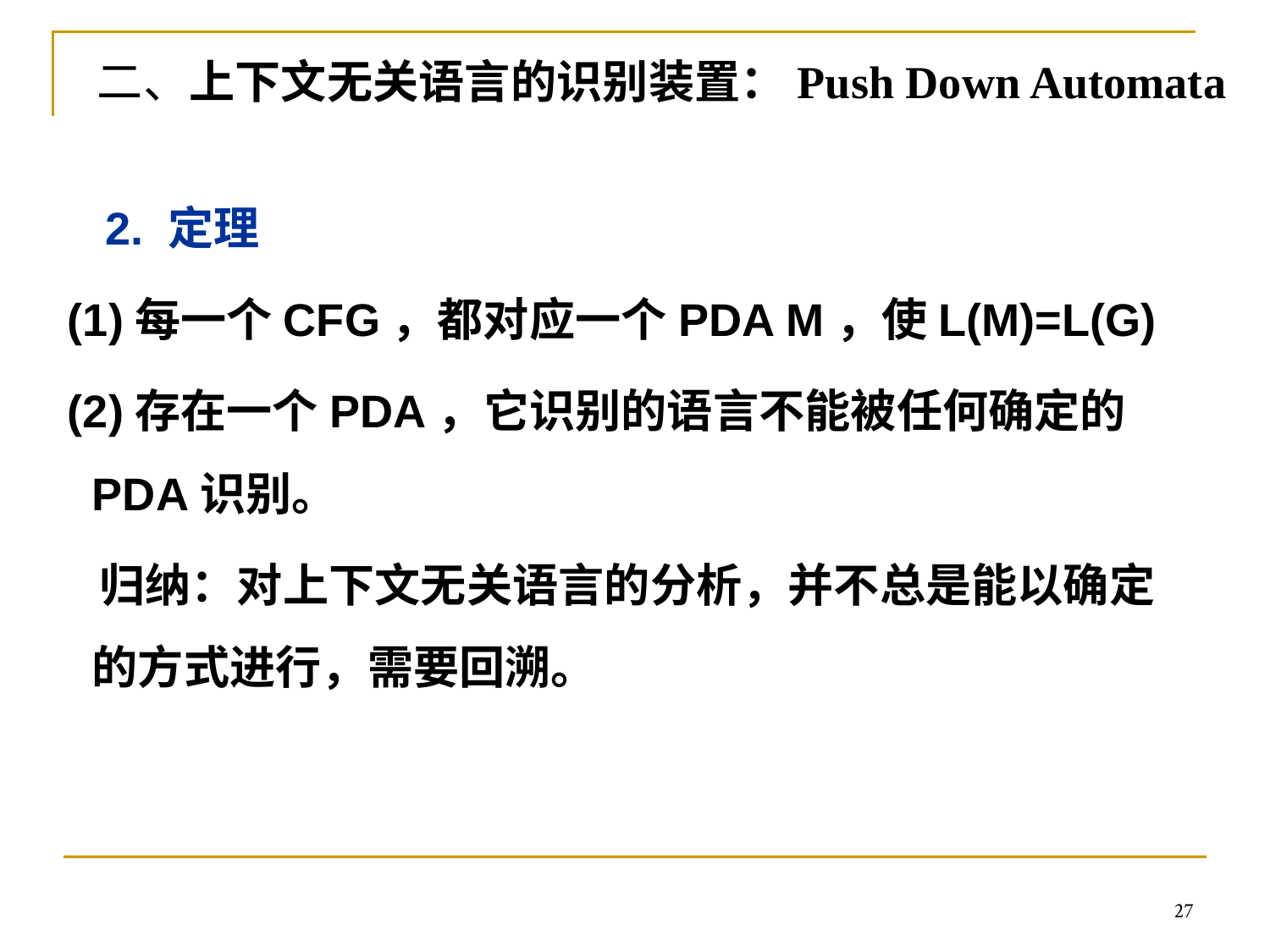

二、上下文无关语言的识别装置：Push Down Automata
   2. 定理
(1)每一个CFG，都对应一个PDA M，使L(M)=L(G)
(2)存在一个PDA，它识别的语言不能被任何确定的PDA识别。
  归纳：对上下文无关语言的分析，并不总是能以确定的方式进行，需要回溯。
27